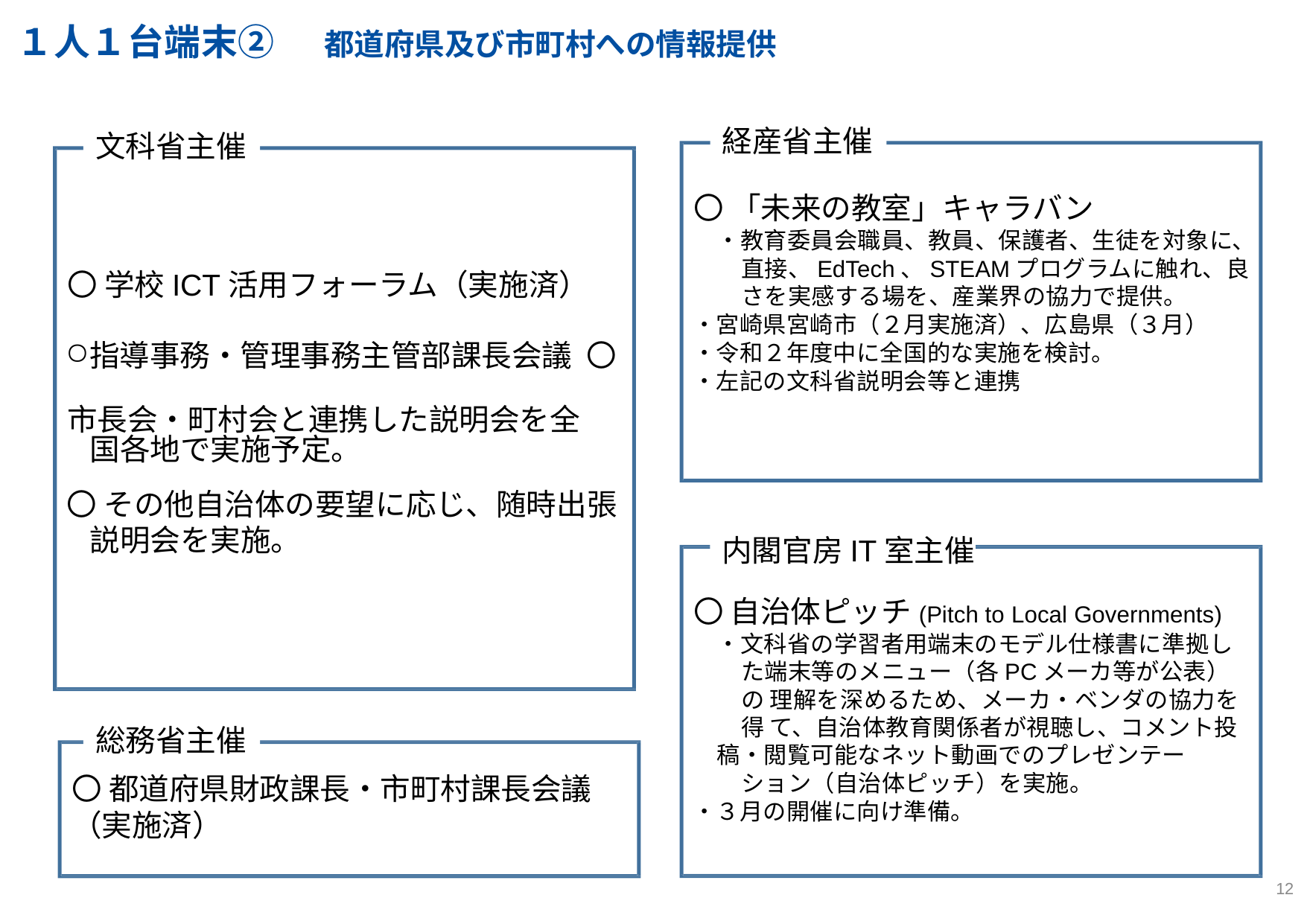

# １人１台端末②
都道府県及び市町村への情報提供

経産省主催

〇 「未来の教室」キャラバン
・教育委員会職員、教員、保護者、生徒を対象に、 直接、EdTech、STEAMプログラムに触れ、良  さを実感する場を、産業界の協力で提供。
・宮崎県宮崎市（２月実施済）、広島県（３月）
・令和２年度中に全国的な実施を検討。
・左記の文科省説明会等と連携

文科省主催

〇 学校ICT活用フォーラム（実施済）
指導事務・管理事務主管部課長会議  〇 市長会・町村会と連携した説明会を全
国各地で実施予定。

〇 その他自治体の要望に応じ、随時出張 説明会を実施。

内閣官房IT室主催
〇 自治体ピッチ(Pitch to Local Governments)
・文科省の学習者用端末のモデル仕様書に準拠し た端末等のメニュー（各PCメーカ等が公表）の 理解を深めるため、メーカ・ベンダの協力を得 て、自治体教育関係者が視聴し、コメント投
稿・閲覧可能なネット動画でのプレゼンテー ション（自治体ピッチ）を実施。
・３月の開催に向け準備。
総務省主催
〇 都道府県財政課長・市町村課長会議
（実施済）

12